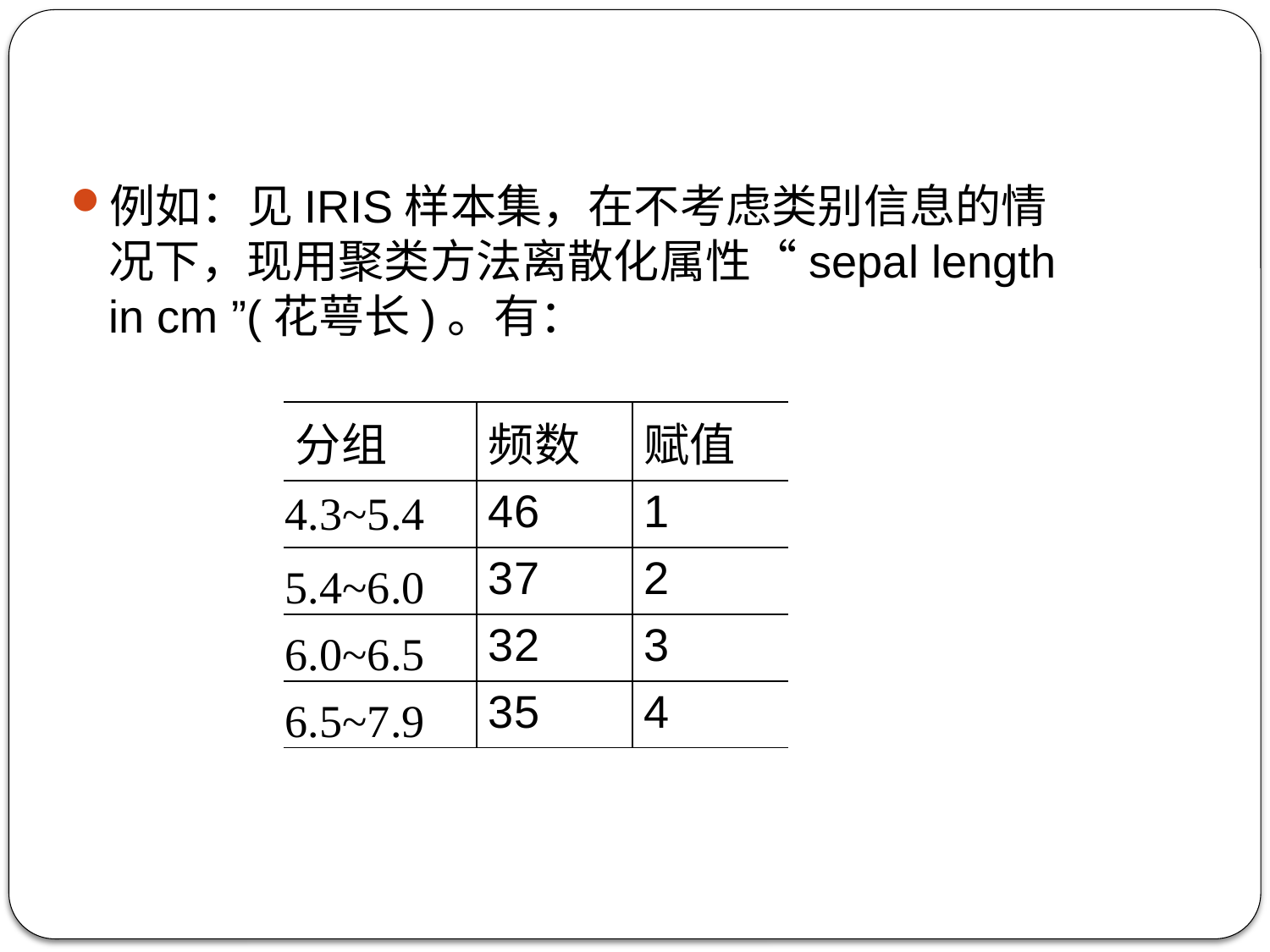

例如：见IRIS样本集，在不考虑类别信息的情况下，现用聚类方法离散化属性“sepal length in cm ”(花萼长)。有：
| 分组 | 频数 | 赋值 |
| --- | --- | --- |
| 4.3~5.4 | 46 | 1 |
| 5.4~6.0 | 37 | 2 |
| 6.0~6.5 | 32 | 3 |
| 6.5~7.9 | 35 | 4 |
130